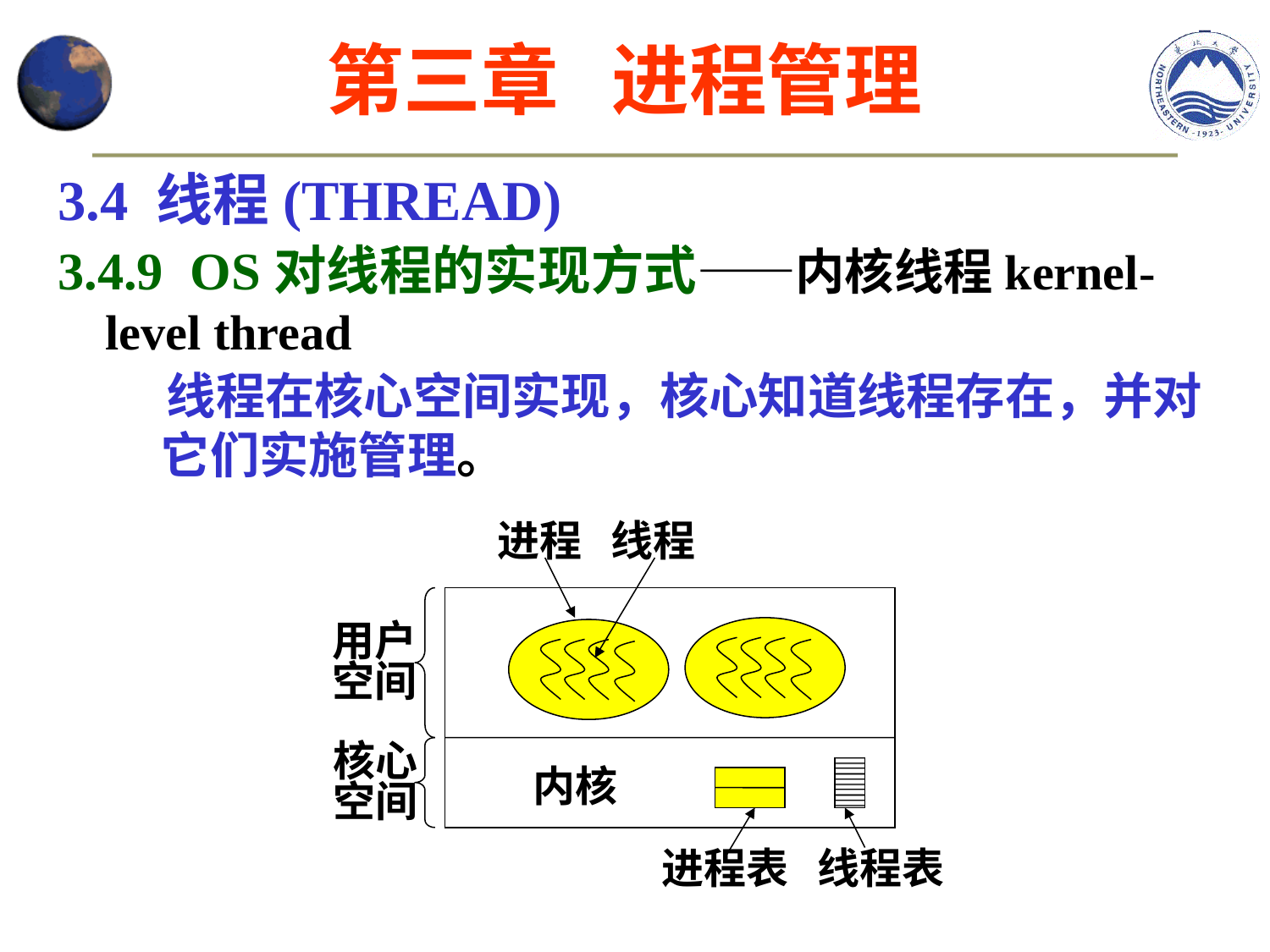

第三章   进程管理
3.4 线程(THREAD)
3.4.9  OS对线程的实现方式——内核线程kernel-level thread
   线程在核心空间实现，核心知道线程存在，并对它们实施管理。
进程   线程

内核

进程表   线程表

用户空间
核心空间